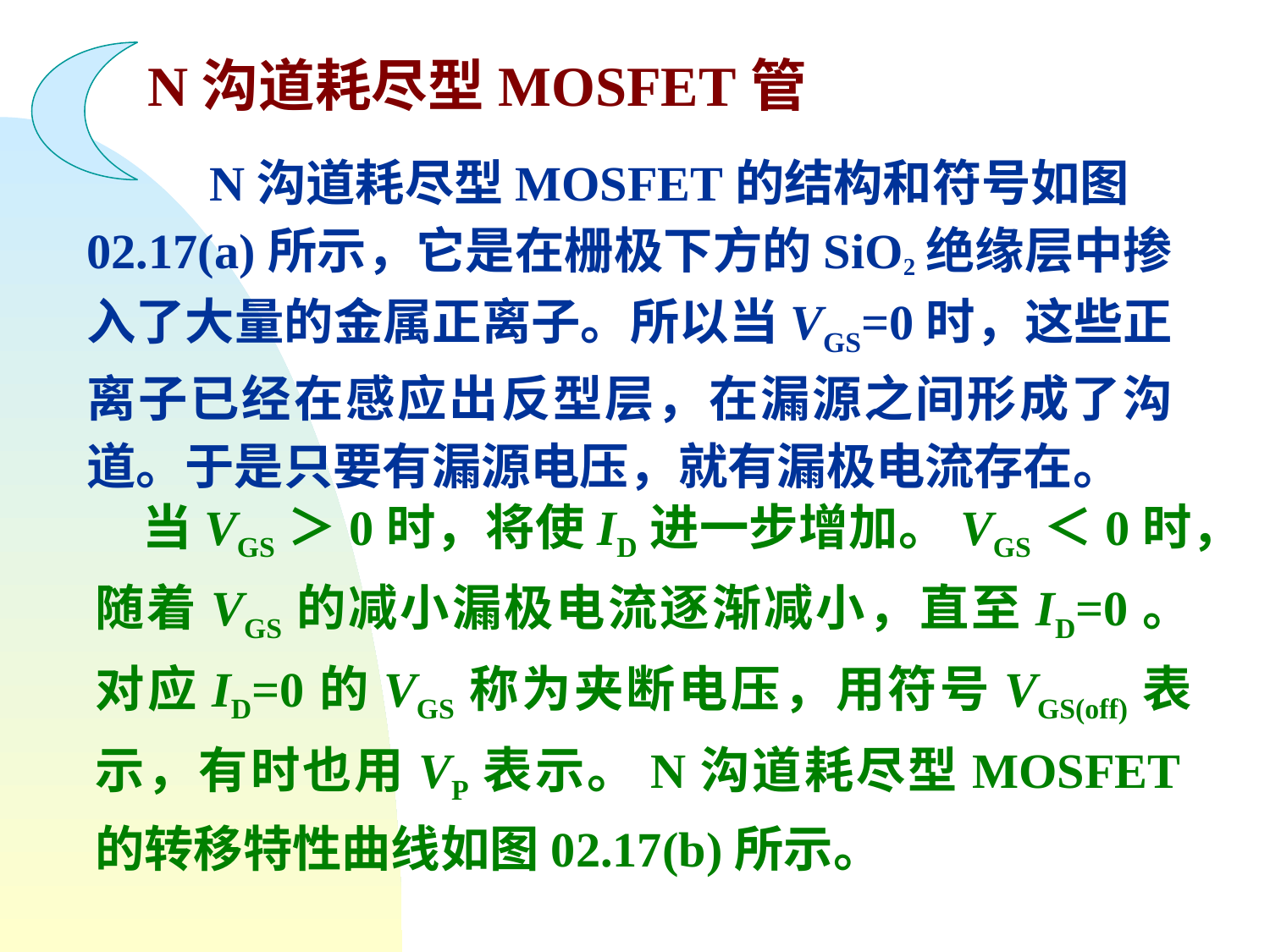

# N沟道耗尽型MOSFET管
          N沟道耗尽型MOSFET的结构和符号如图
02.17(a)所示，它是在栅极下方的SiO2绝缘层中掺入了大量的金属正离子。所以当VGS=0时，这些正离子已经在感应出反型层，在漏源之间形成了沟道。于是只要有漏源电压，就有漏极电流存在。
       当VGS＞0时，将使ID进一步增加。VGS＜0时，随着VGS的减小漏极电流逐渐减小，直至ID=0。对应ID=0的VGS称为夹断电压，用符号VGS(off)表示，有时也用VP表示。N沟道耗尽型MOSFET的转移特性曲线如图02.17(b)所示。